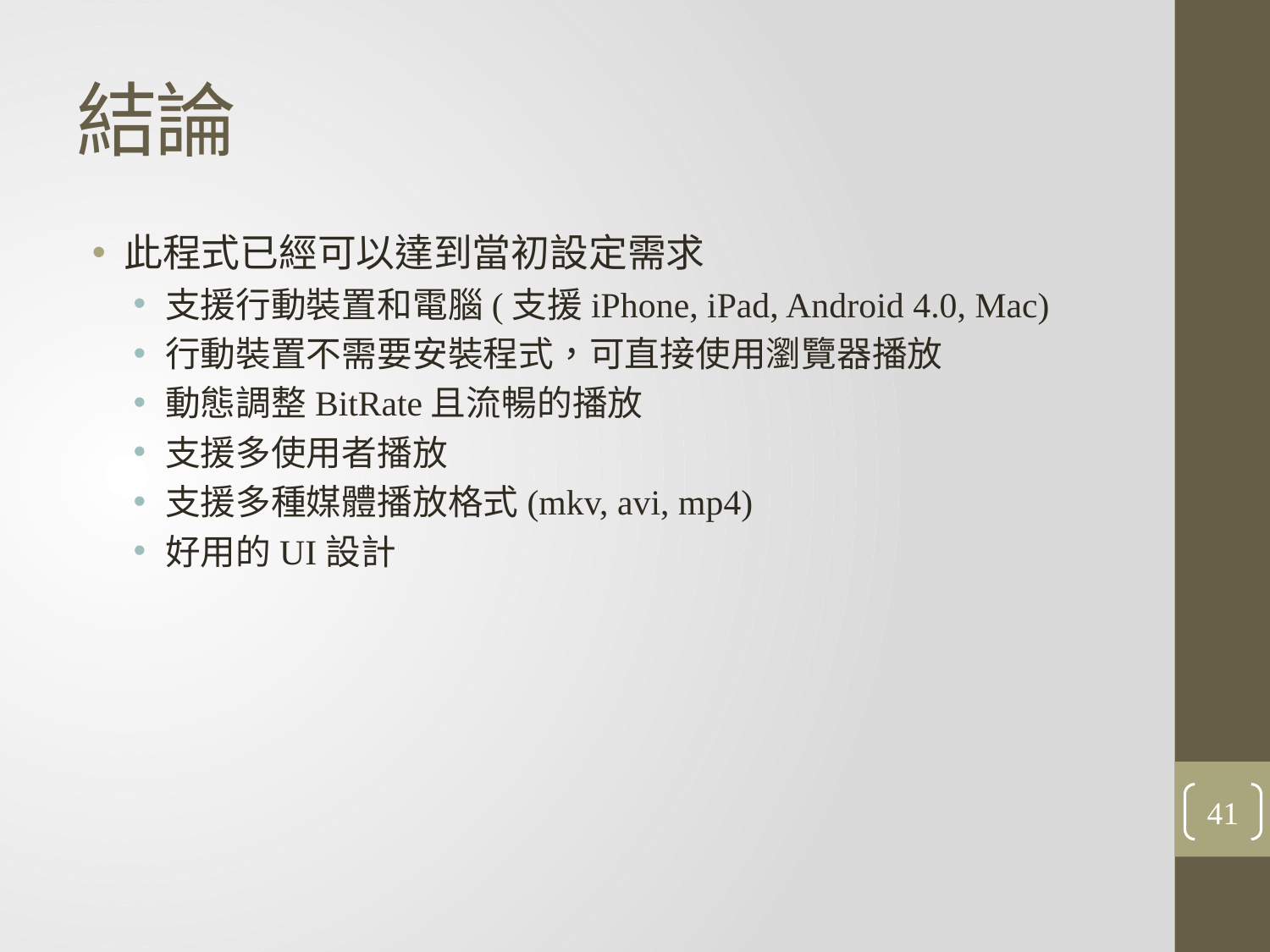

# 結論
此程式已經可以達到當初設定需求
支援行動裝置和電腦(支援iPhone, iPad, Android 4.0, Mac)
行動裝置不需要安裝程式，可直接使用瀏覽器播放
動態調整BitRate且流暢的播放
支援多使用者播放
支援多種媒體播放格式(mkv, avi, mp4)
好用的UI設計
41